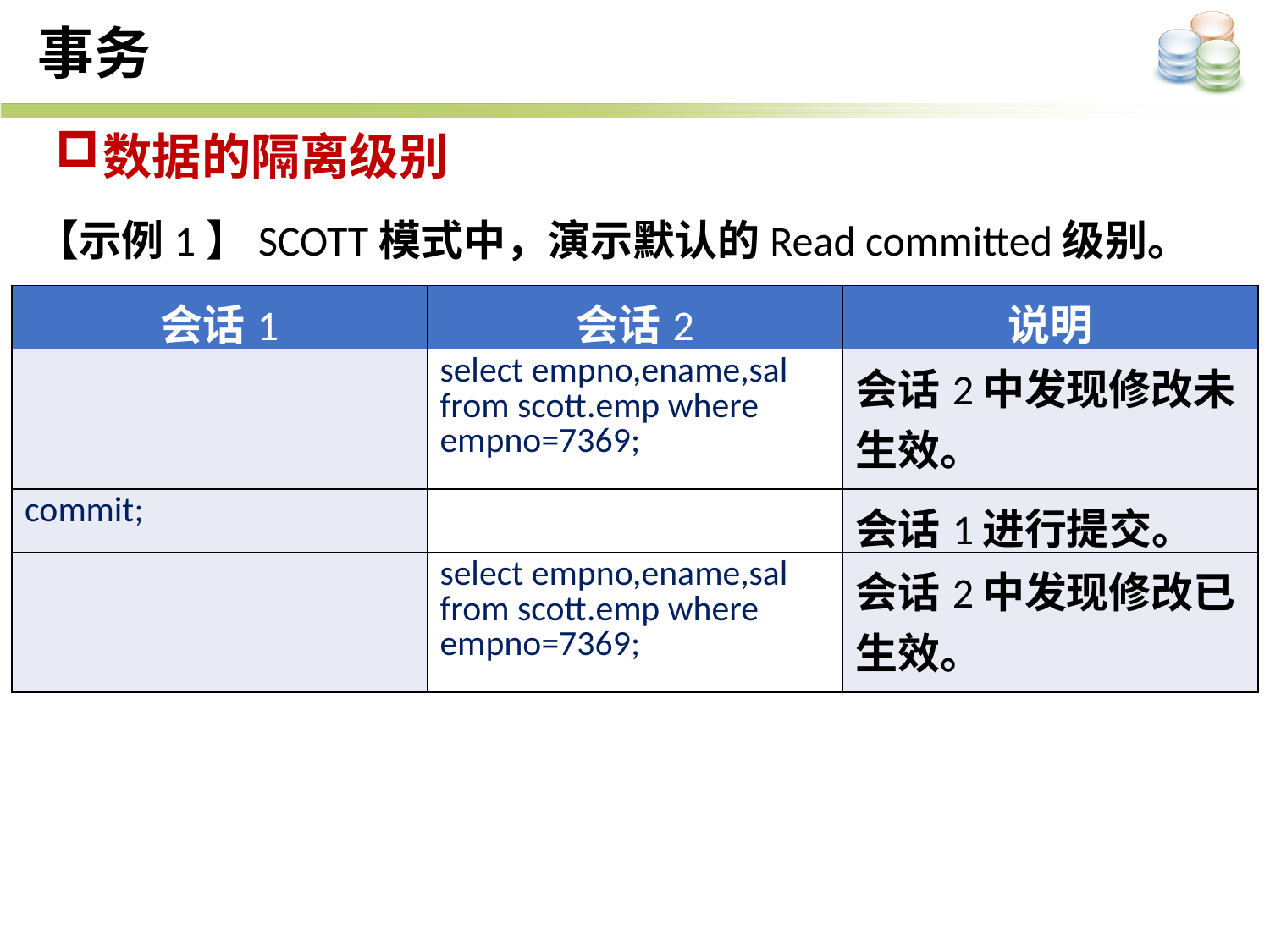

事务
数据的隔离级别
【示例1】SCOTT模式中，演示默认的Read committed级别。
| 会话1 | 会话2 | 说明 |
| --- | --- | --- |
|  | select empno,ename,sal from scott.emp where empno=7369; | 会话2中发现修改未生效。 |
| commit; |  | 会话1进行提交。 |
|  | select empno,ename,sal from scott.emp where empno=7369; | 会话2中发现修改已生效。 |
36